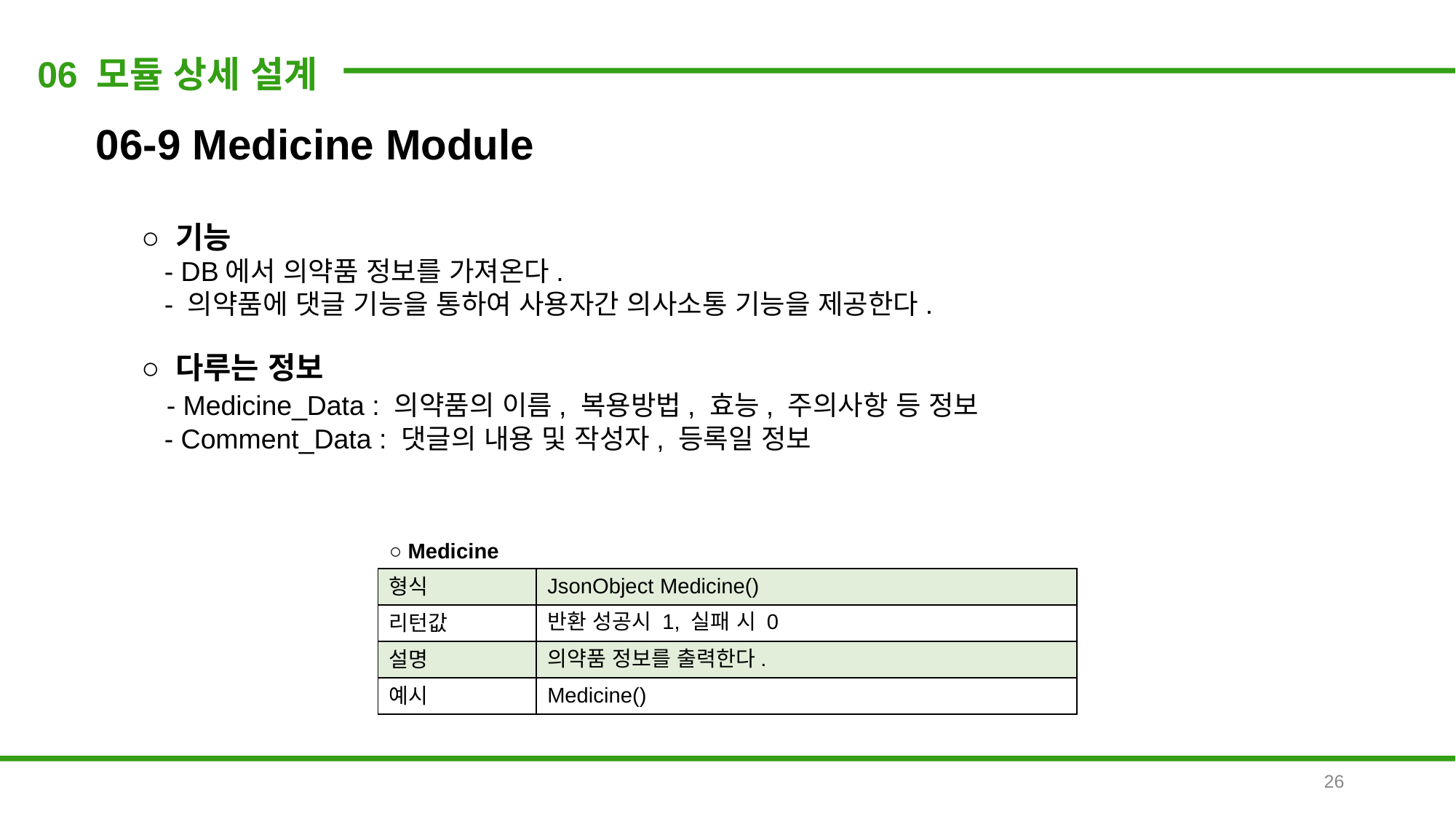

06 모듈 상세 설계

06-9 Medicine Module
○ 기능
   - DB에서 의약품 정보를 가져온다.
   - 의약품에 댓글 기능을 통하여 사용자간 의사소통 기능을 제공한다.
○ 다루는 정보
   - Medicine_Data : 의약품의 이름, 복용방법, 효능, 주의사항 등 정보
   - Comment_Data : 댓글의 내용 및 작성자, 등록일 정보
| ○ Medicine |  |
| --- | --- |
| 형식 | JsonObject Medicine() |
| 리턴값 | 반환 성공시 1, 실패 시 0 |
| 설명 | 의약품 정보를 출력한다. |
| 예시 | Medicine() |

26